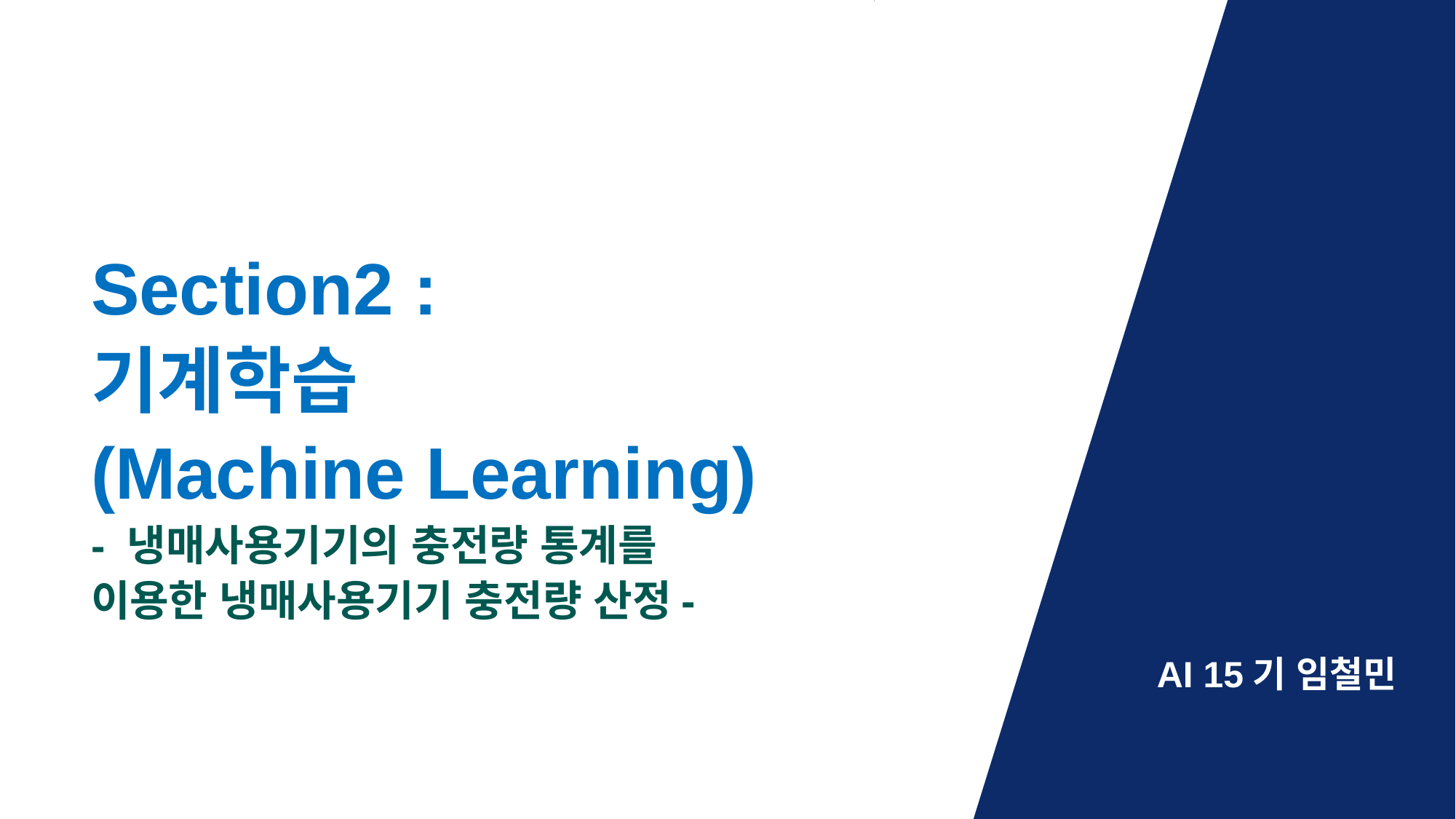

Section2 :
기계학습
(Machine Learning)
- 냉매사용기기의 충전량 통계를
이용한 냉매사용기기 충전량 산정-
AI 15기 임철민